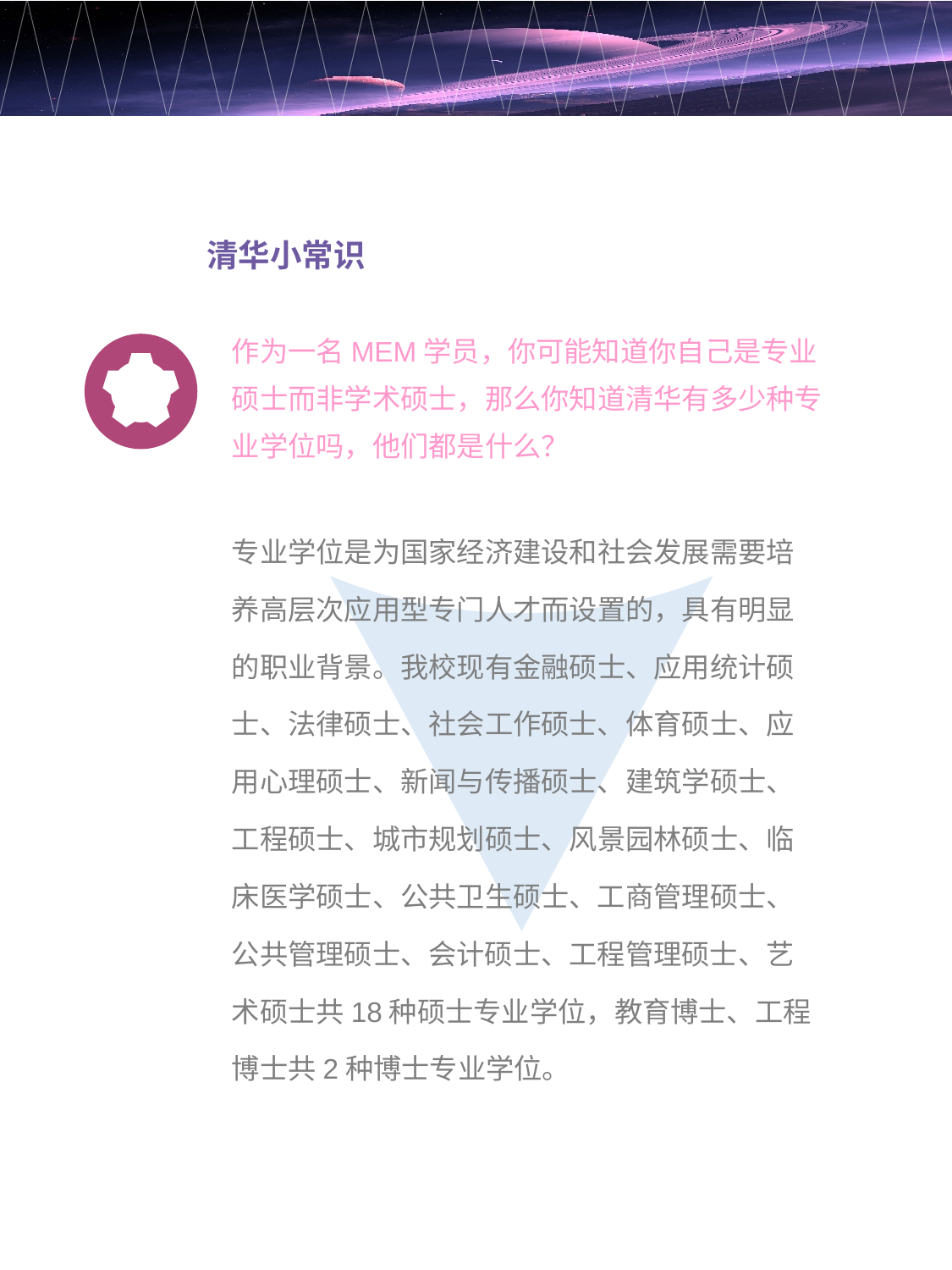

清华小常识
作为一名MEM学员，你可能知道你自己是专业硕士而非学术硕士，那么你知道清华有多少种专业学位吗，他们都是什么？

专业学位是为国家经济建设和社会发展需要培养高层次应用型专门人才而设置的，具有明显的职业背景。我校现有金融硕士、应用统计硕士、法律硕士、社会工作硕士、体育硕士、应用心理硕士、新闻与传播硕士、建筑学硕士、工程硕士、城市规划硕士、风景园林硕士、临床医学硕士、公共卫生硕士、工商管理硕士、公共管理硕士、会计硕士、工程管理硕士、艺术硕士共18种硕士专业学位，教育博士、工程博士共2种博士专业学位。